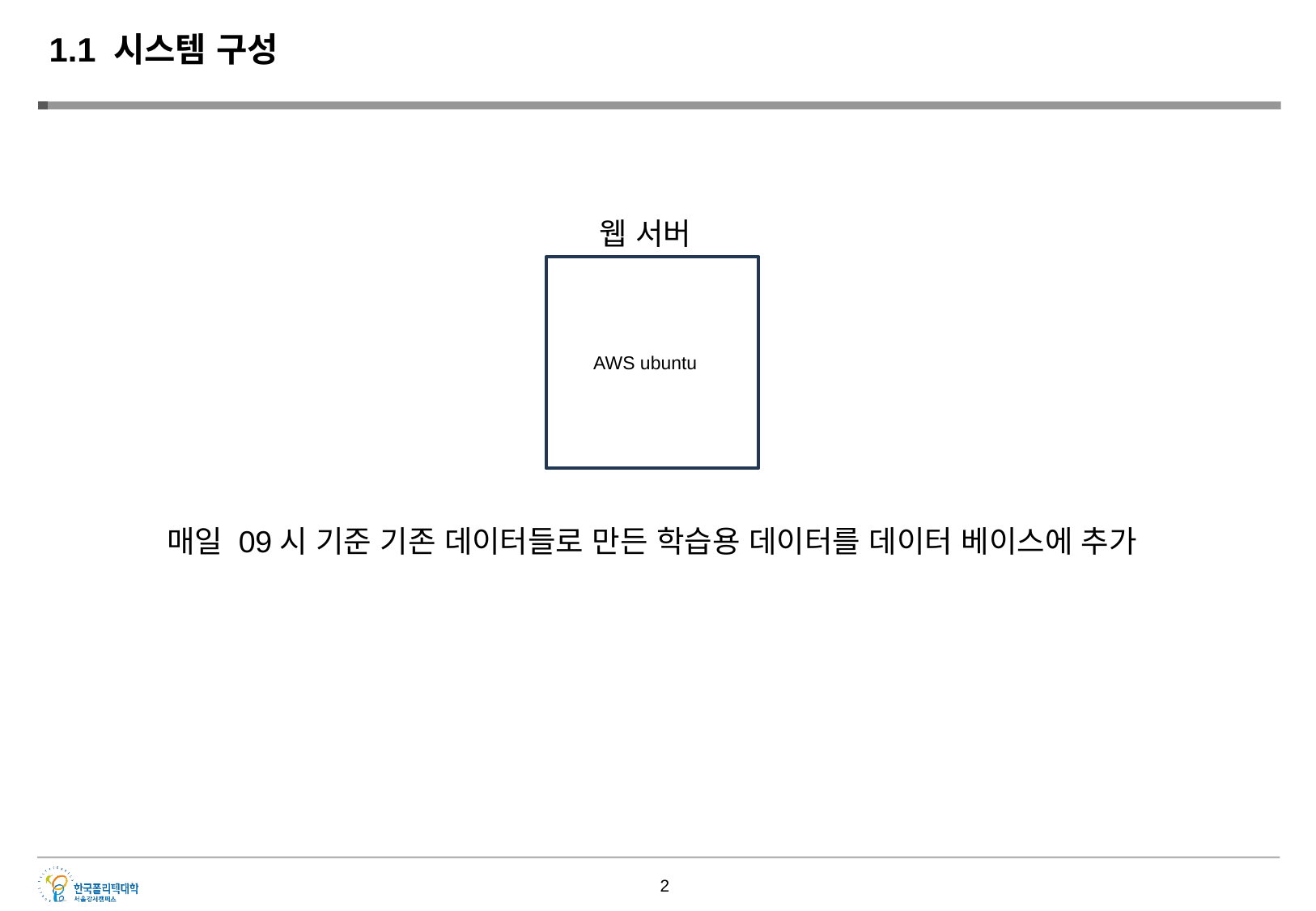

# 1.1 시스템 구성
웹 서버

AWS ubuntu
매일 09시 기준 기존 데이터들로 만든 학습용 데이터를 데이터 베이스에 추가